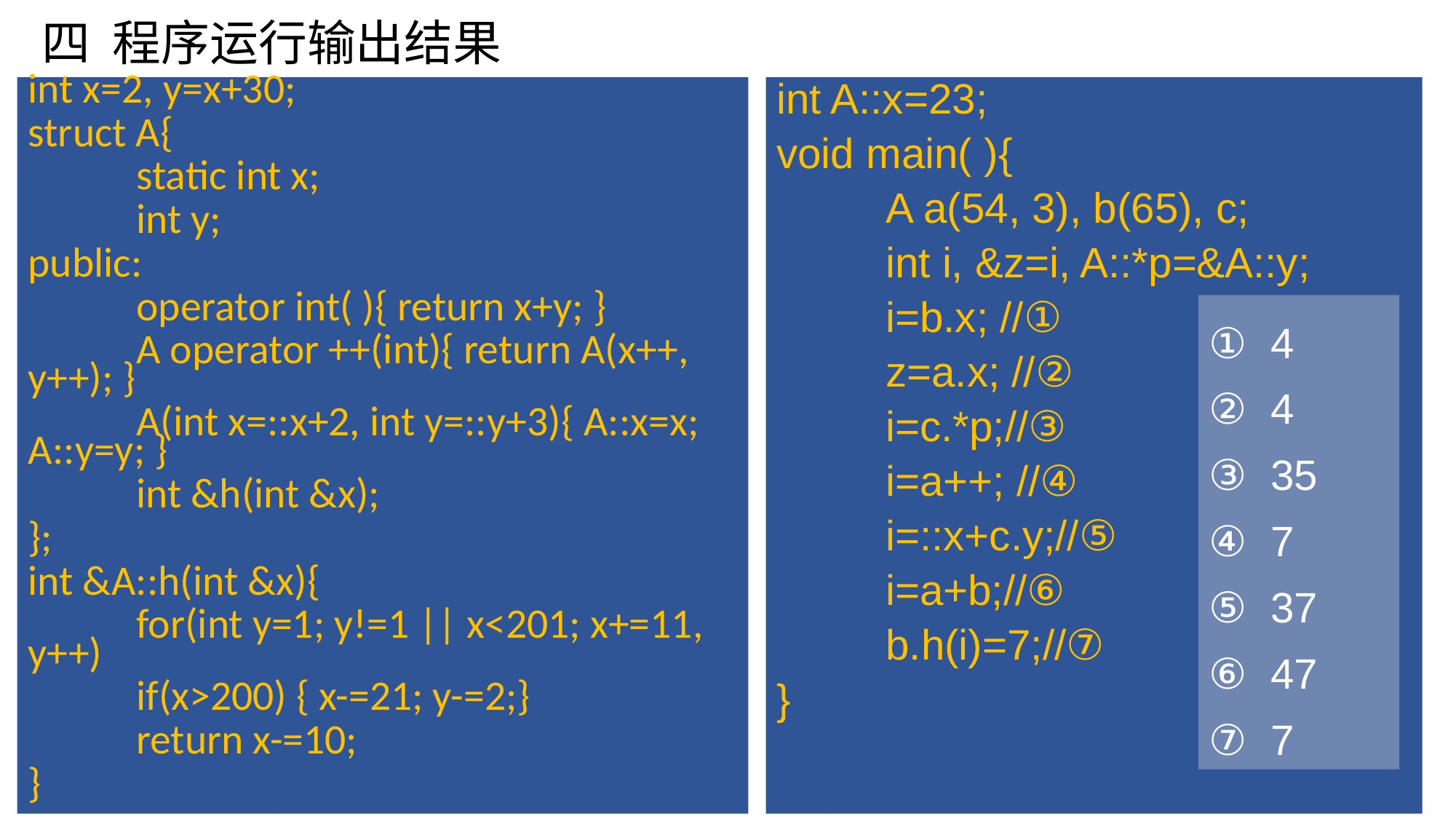

# 四  程序运行输出结果
int x=2, y=x+30;
struct A{
	static int x;
	int y;
public:
	operator int( ){ return x+y; }
	A operator ++(int){ return A(x++, y++); }
	A(int x=::x+2, int y=::y+3){ A::x=x; A::y=y; }
	int &h(int &x);
};
int &A::h(int &x){
	for(int y=1; y!=1 || x<201; x+=11, y++)
		if(x>200) { x-=21; y-=2;}
	return x-=10;
}
int A::x=23;
void main( ){
	A a(54, 3), b(65), c;
	int i, &z=i, A::*p=&A::y;
	i=b.x; //①
	z=a.x; //②
	i=c.*p;//③
	i=a++; //④
	i=::x+c.y;//⑤
	i=a+b;//⑥
	b.h(i)=7;//⑦
}
4
4
35
7
37
47
7